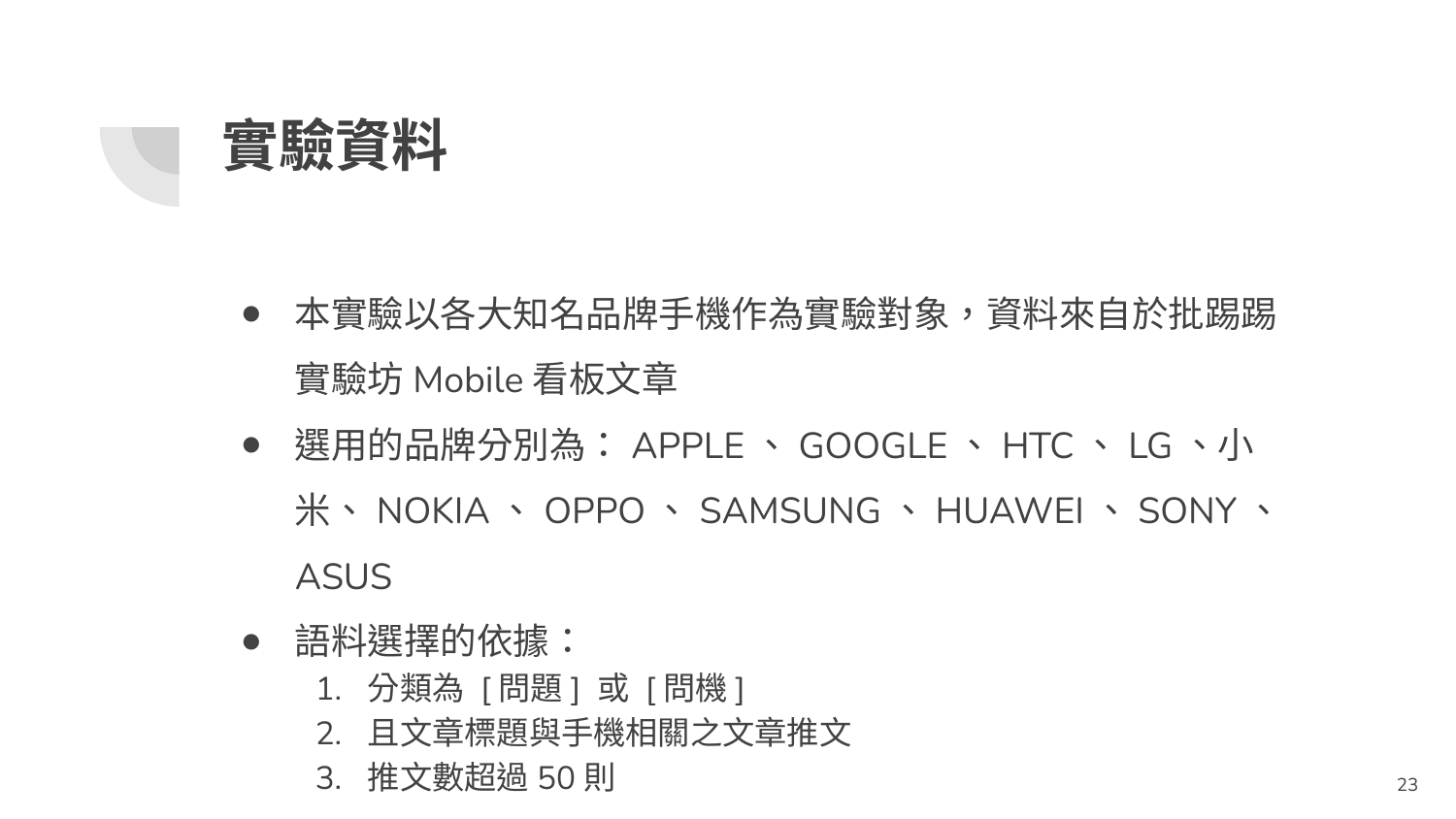

# 實驗資料
本實驗以各大知名品牌手機作為實驗對象，資料來自於批踢踢實驗坊Mobile看板文章
選用的品牌分別為：APPLE、GOOGLE、HTC、LG、小米、NOKIA、OPPO、SAMSUNG、HUAWEI、SONY、ASUS
語料選擇的依據：
分類為 [問題] 或 [問機]
且文章標題與手機相關之文章推文
推文數超過50則

23